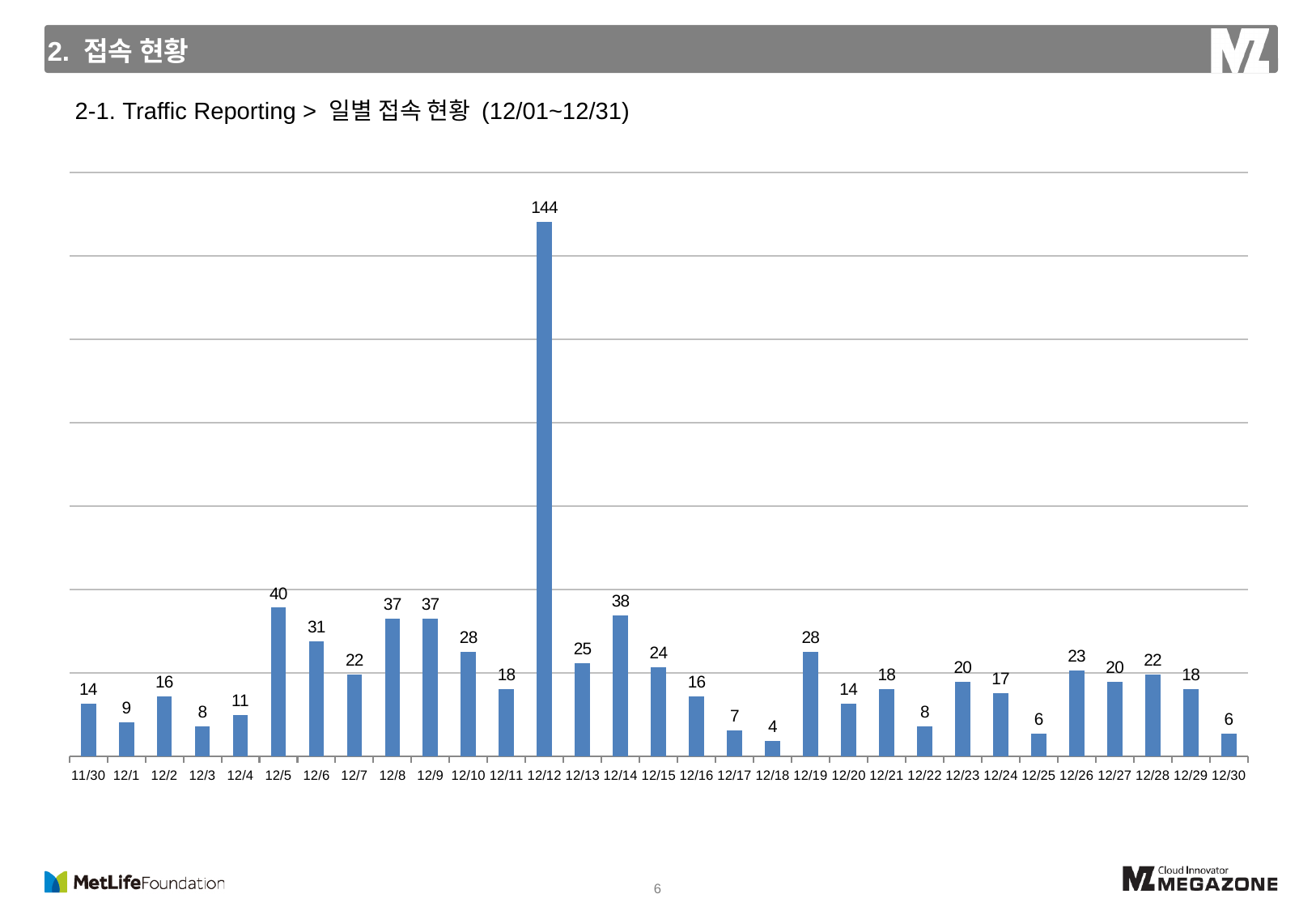

2. 접속 현황
2-1. Traffic Reporting > 일별 접속 현황 (12/01~12/31)

### Chart

| Category | PC |
|---|---|
| 43069 | 14.0 |
| 43070 | 9.0 |
| 43071 | 16.0 |
| 43072 | 8.0 |
| 43073 | 11.0 |
| 43074 | 40.0 |
| 43075 | 31.0 |
| 43076 | 22.0 |
| 43077 | 37.0 |
| 43078 | 37.0 |
| 43079 | 28.0 |
| 43080 | 18.0 |
| 43081 | 144.0 |
| 43082 | 25.0 |
| 43083 | 38.0 |
| 43084 | 24.0 |
| 43085 | 16.0 |
| 43086 | 7.0 |
| 43087 | 4.0 |
| 43088 | 28.0 |
| 43089 | 14.0 |
| 43090 | 18.0 |
| 43091 | 8.0 |
| 43092 | 20.0 |
| 43093 | 17.0 |
| 43094 | 6.0 |
| 43095 | 23.0 |
| 43096 | 20.0 |
| 43097 | 22.0 |
| 43098 | 18.0 |
| 43099 | 6.0 |
6